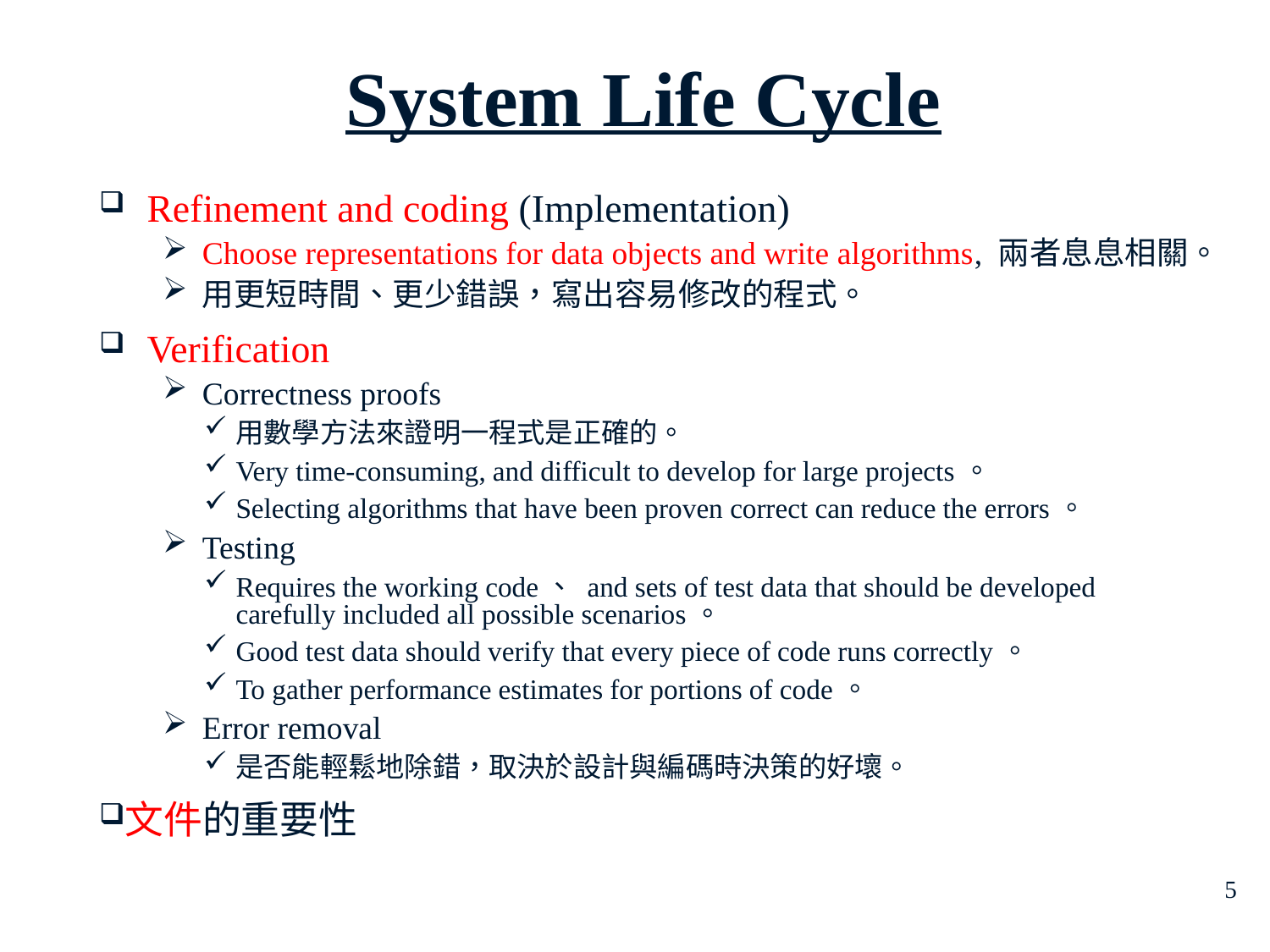

# System Life Cycle
Refinement and coding (Implementation)
Choose representations for data objects and write algorithms, 兩者息息相關。
用更短時間、更少錯誤，寫出容易修改的程式。
Verification
Correctness proofs
用數學方法來證明一程式是正確的。
Very time-consuming, and difficult to develop for large projects。
Selecting algorithms that have been proven correct can reduce the errors。
Testing
Requires the working code、 and sets of test data that should be developed carefully included all possible scenarios。
Good test data should verify that every piece of code runs correctly。
To gather performance estimates for portions of code。
Error removal
是否能輕鬆地除錯，取決於設計與編碼時決策的好壞。
文件的重要性
5